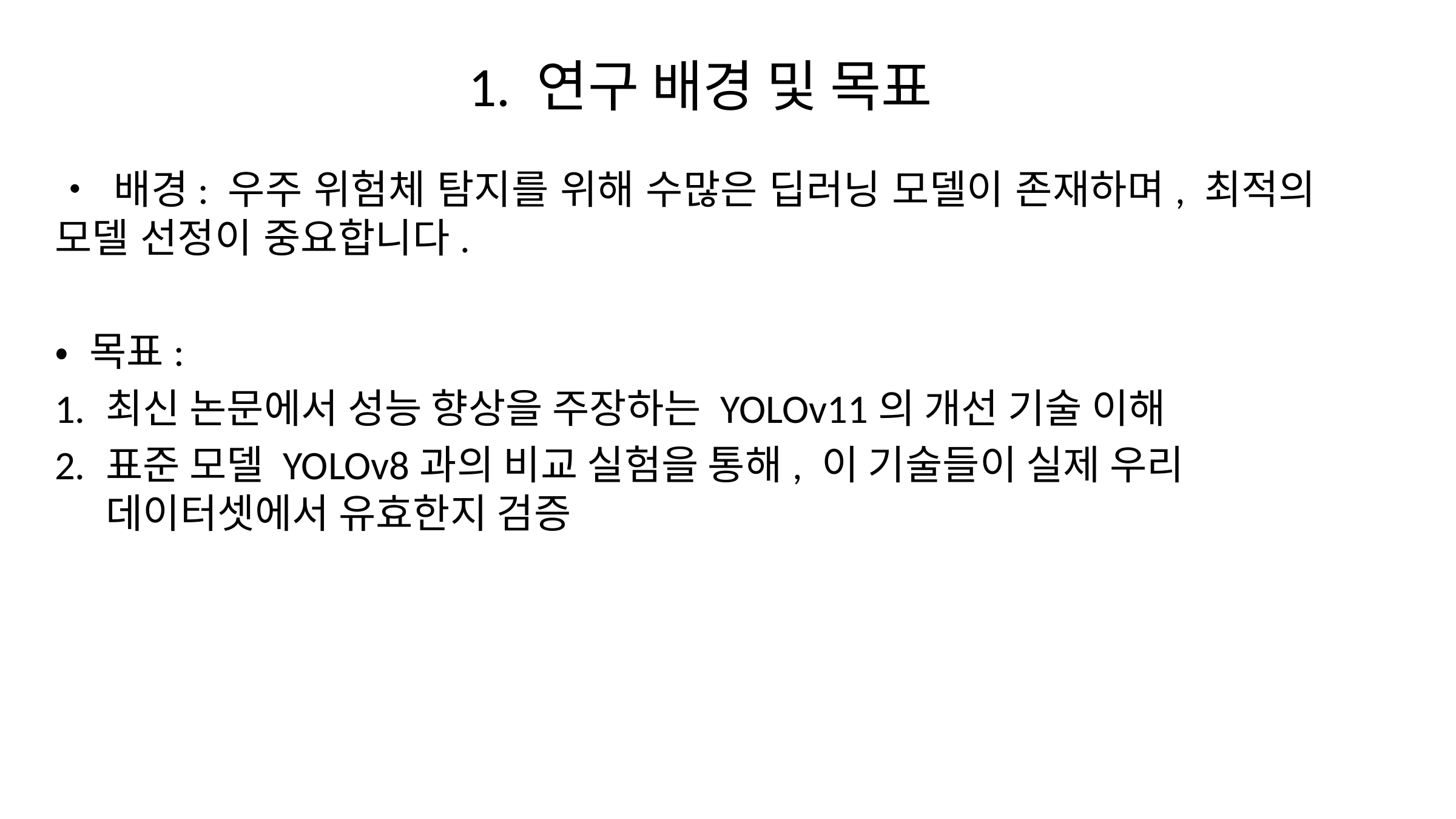

# 1. 연구 배경 및 목표
• 배경: 우주 위험체 탐지를 위해 수많은 딥러닝 모델이 존재하며, 최적의 모델 선정이 중요합니다.

• 목표:
최신 논문에서 성능 향상을 주장하는 YOLOv11의 개선 기술 이해
표준 모델 YOLOv8과의 비교 실험을 통해, 이 기술들이 실제 우리 데이터셋에서 유효한지 검증